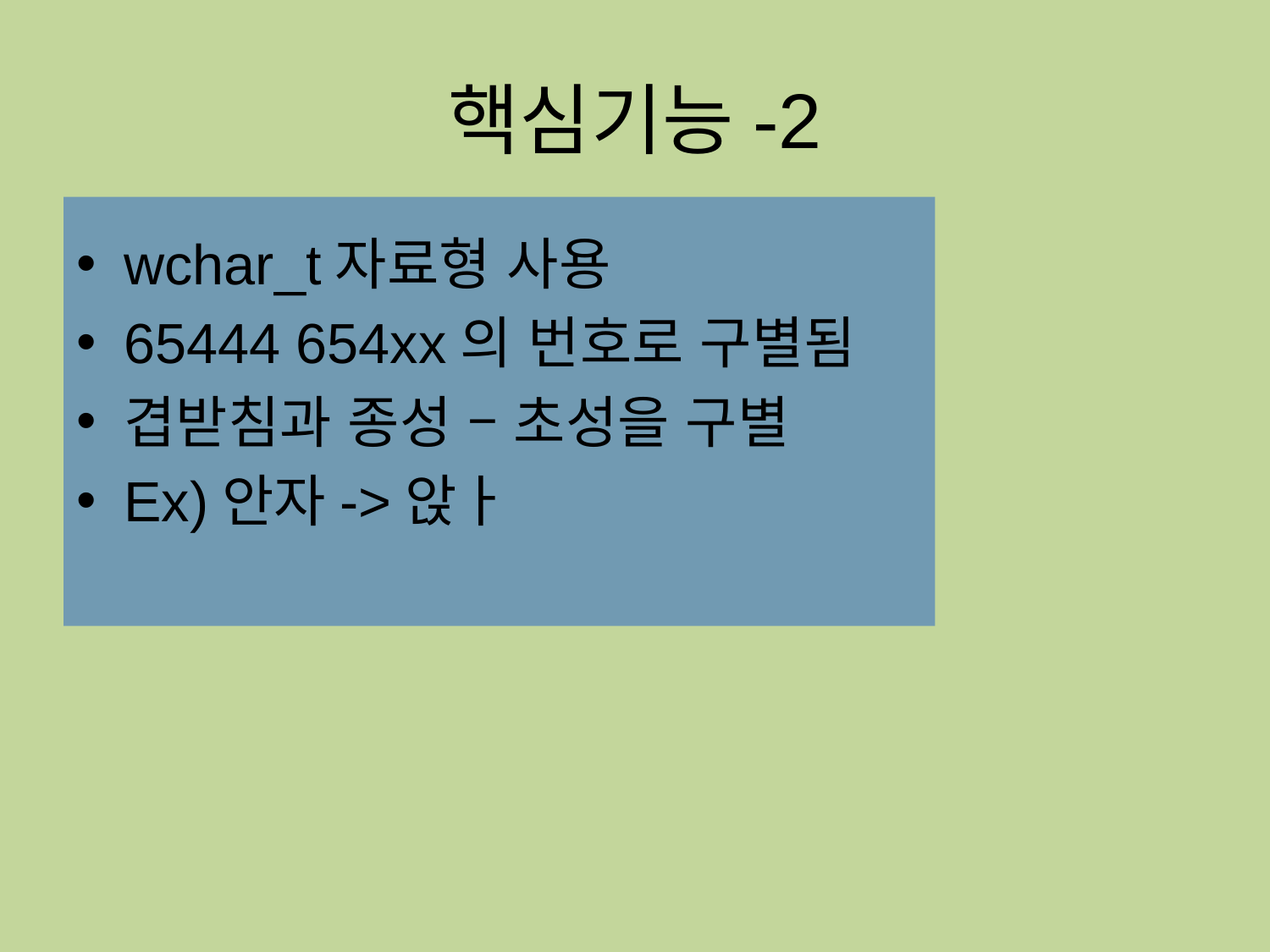

# 핵심기능-2

wchar_t자료형 사용
65444 654xx의 번호로 구별됨
겹받침과 종성 – 초성을 구별
Ex)안자->앉ㅏ